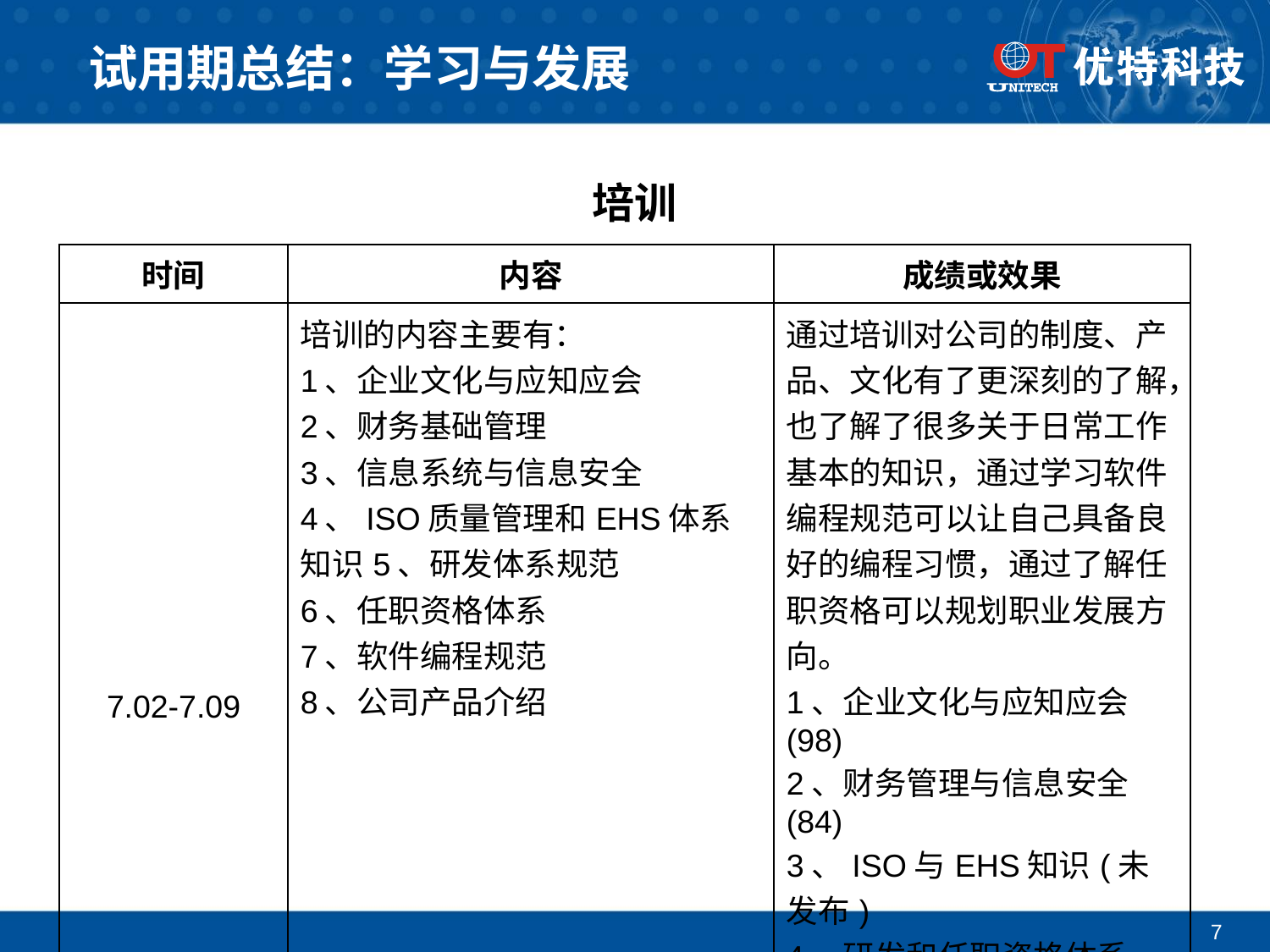

# 试用期总结：学习与发展
培训

| 时间 | 内容 | 成绩或效果 |
| --- | --- | --- |
| 7.02-7.09 | 培训的内容主要有： 1、企业文化与应知应会 2、财务基础管理 3、信息系统与信息安全 4、ISO质量管理和EHS体系知识5、研发体系规范 6、任职资格体系 7、软件编程规范 8、公司产品介绍 | 通过培训对公司的制度、产品、文化有了更深刻的了解，也了解了很多关于日常工作基本的知识，通过学习软件编程规范可以让自己具备良好的编程习惯，通过了解任职资格可以规划职业发展方向。 1、企业文化与应知应会 (98) 2、财务管理与信息安全(84) 3、ISO与EHS知识(未发布) 4、研发和任职资格体系(92) 5、软件编程规范(100) 6、公司产品介绍(100) |
7